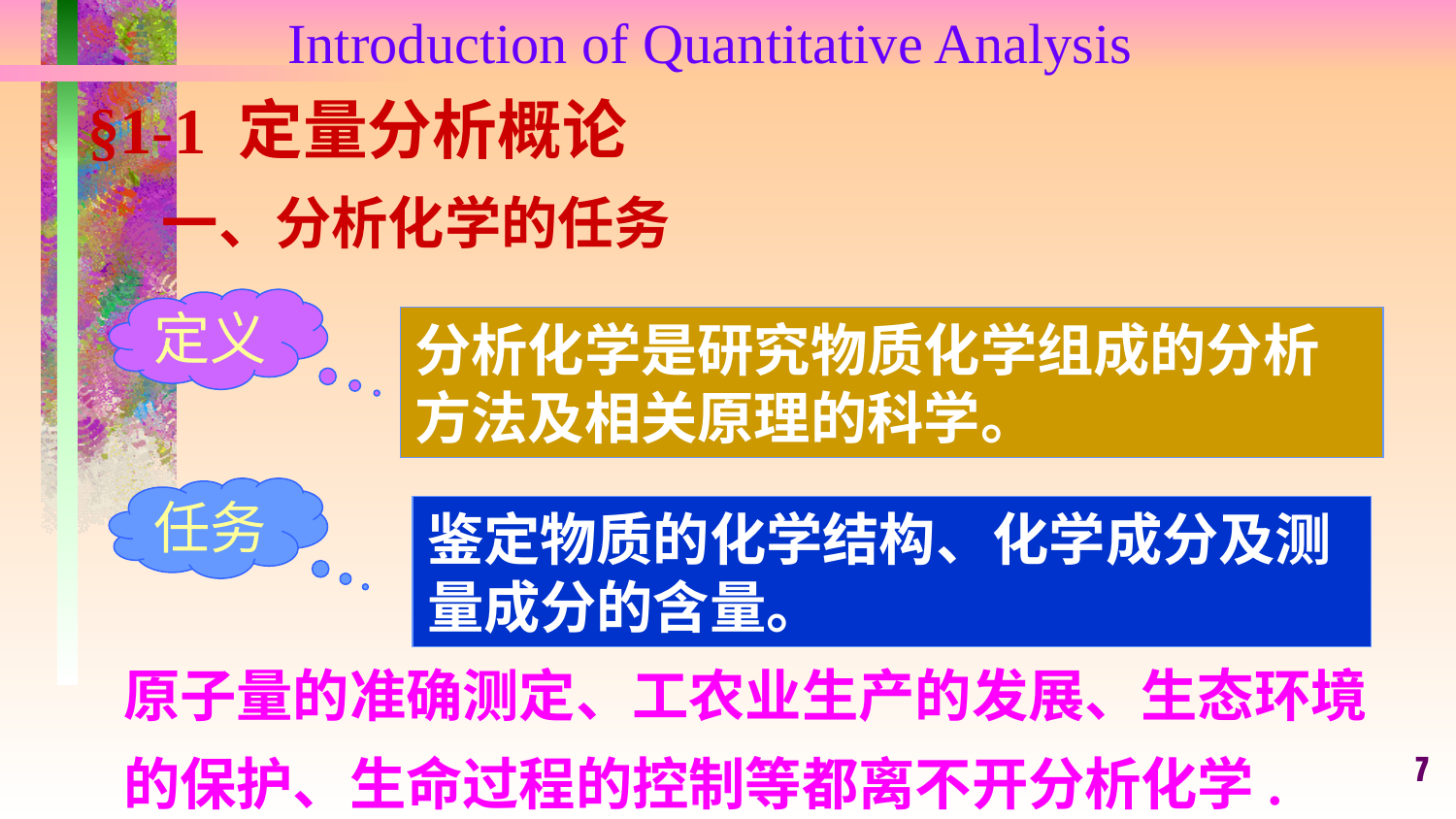

Introduction of Quantitative Analysis
§1-1 定量分析概论
    一、分析化学的任务

定义
分析化学是研究物质化学组成的分析方法及相关原理的科学。
任务
鉴定物质的化学结构、化学成分及测量成分的含量。
原子量的准确测定、工农业生产的发展、生态环境的保护、生命过程的控制等都离不开分析化学.
7